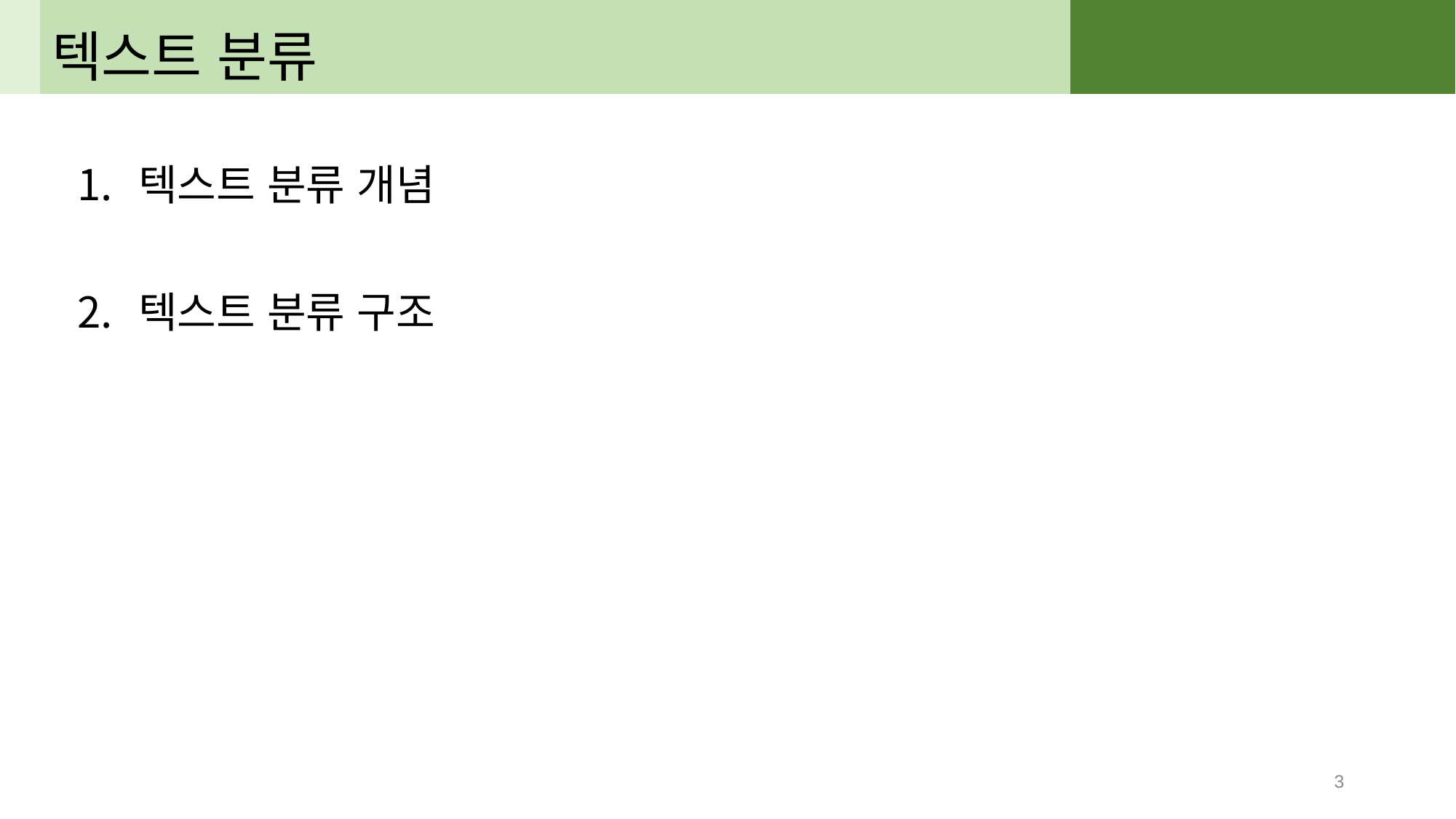

텍스트 분류

텍스트 분류 개념

텍스트 분류 구조
3